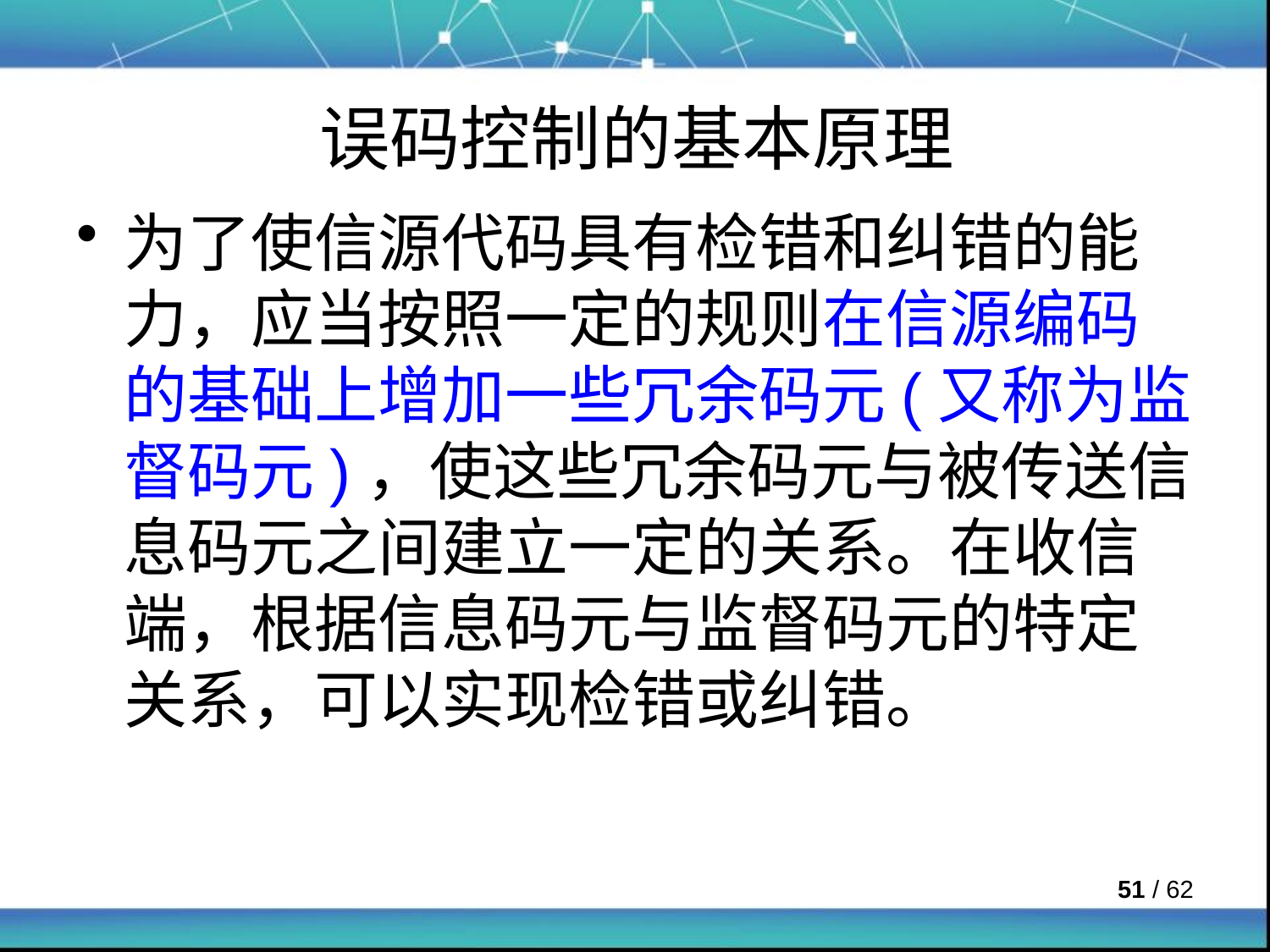

# 误码控制的基本原理
为了使信源代码具有检错和纠错的能力，应当按照一定的规则在信源编码的基础上增加一些冗余码元(又称为监督码元)，使这些冗余码元与被传送信息码元之间建立一定的关系。在收信端，根据信息码元与监督码元的特定关系，可以实现检错或纠错。
51 / 62